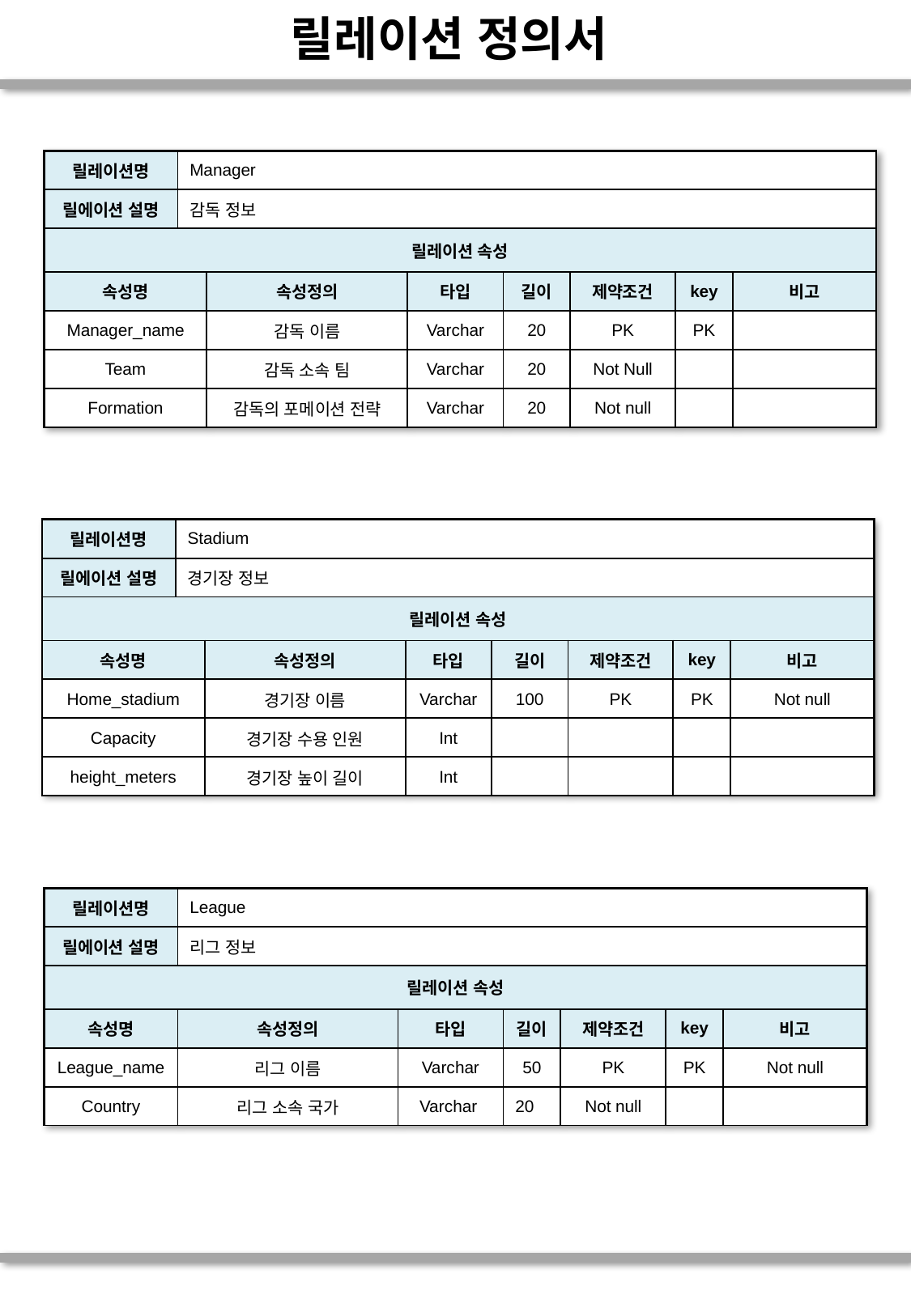

# 릴레이션 정의서
| 릴레이션명 | Manager |  |  |  |  |  |  |
| --- | --- | --- | --- | --- | --- | --- | --- |
| 릴에이션 설명 | 감독 정보 |  |  |  |  |  |  |
| 릴레이션 속성 |  |  |  |  |  |  |  |
| 속성명 | 속성정의 | 속성정의 | 타입 | 길이 | 제약조건 | key | 비고 |
| Manager\_name | 감독 이름 | 감독 이름 | Varchar | 20 | PK | PK |  |
| Team | 감독 소속 팀 | 감독 소속 팀 | Varchar | 20 | Not Null |  |  |
| Formation | 감독의 포메이션 전략 | 감독의 포메이션 전략 | Varchar | 20 | Not null |  |  |
| 릴레이션명 | Stadium |  |  |  |  |  |  |
| --- | --- | --- | --- | --- | --- | --- | --- |
| 릴에이션 설명 | 경기장 정보 |  |  |  |  |  |  |
| 릴레이션 속성 |  |  |  |  |  |  |  |
| 속성명 | 속성정의 | 속성정의 | 타입 | 길이 | 제약조건 | key | 비고 |
| Home\_stadium | 경기장 이름 | 경기장 이름 | Varchar | 100 | PK | PK | Not null |
| Capacity | 경기장 수용 인원 | 경기장 수용 인원 | Int |  |  |  |  |
| height\_meters | 경기장 높이 길이 | 경기장 높이 길이 | Int |  |  |  |  |
| 릴레이션명 | League |  |  |  |  |  |
| --- | --- | --- | --- | --- | --- | --- |
| 릴에이션 설명 | 리그 정보 |  |  |  |  |  |
| 릴레이션 속성 |  |  |  |  |  |  |
| 속성명 | 속성정의 | 타입 | 길이 | 제약조건 | key | 비고 |
| League\_name | 리그 이름 | Varchar | 50 | PK | PK | Not null |
| Country | 리그 소속 국가 | Varchar | 20 | Not null |  |  |